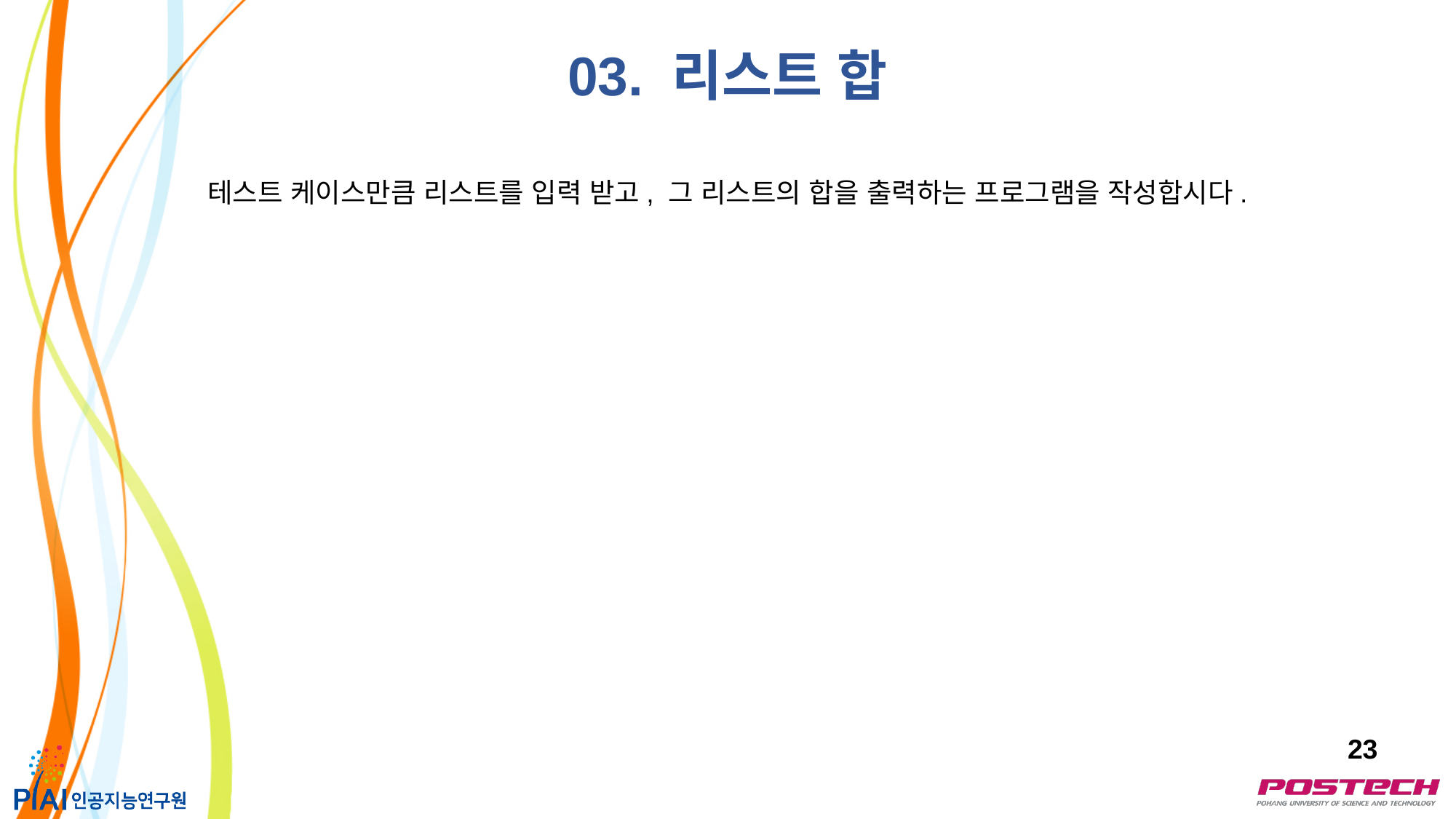

03. 리스트 합
테스트 케이스만큼 리스트를 입력 받고, 그 리스트의 합을 출력하는 프로그램을 작성합시다.